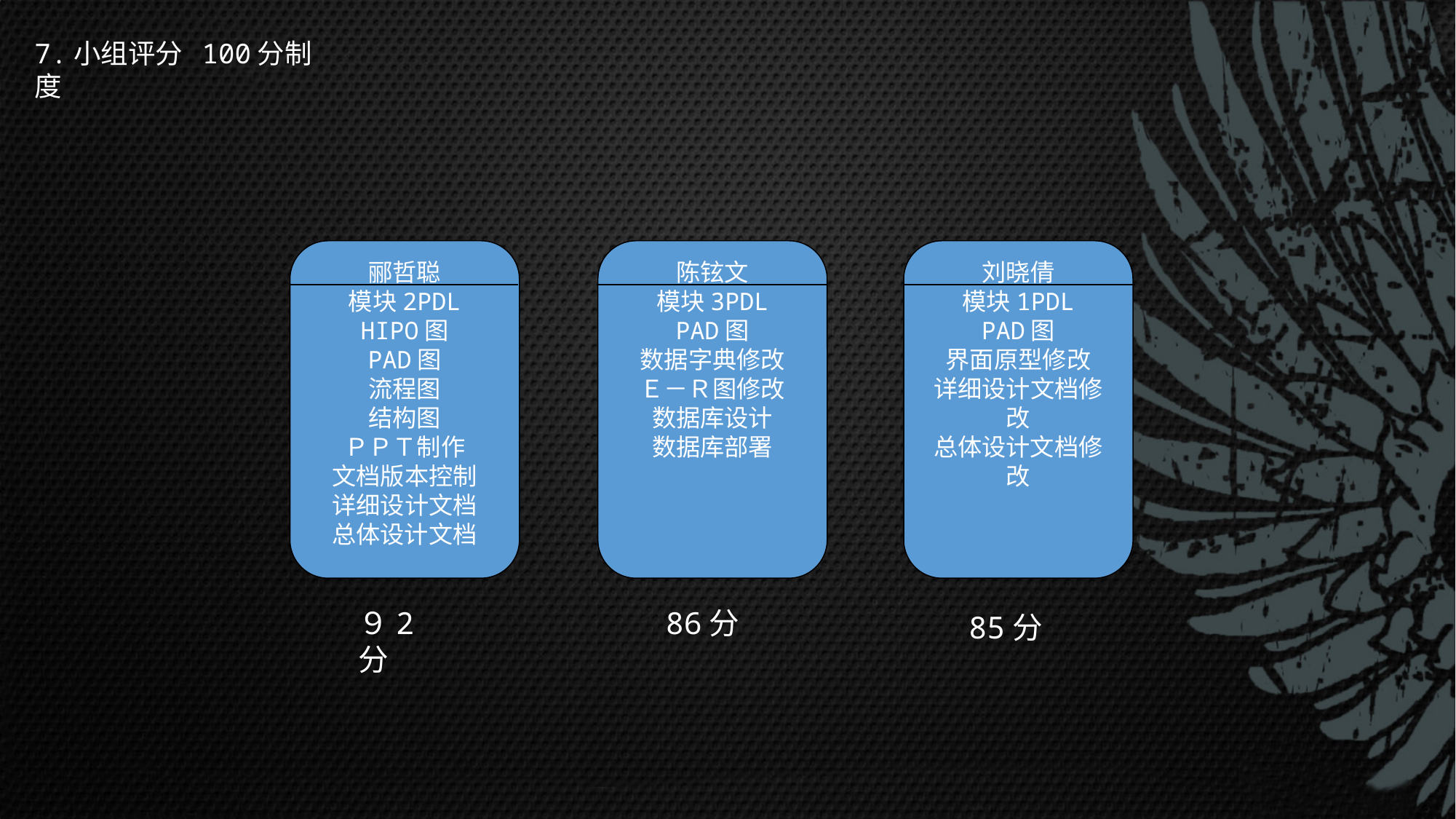

7.小组评分  100分制度
郦哲聪
模块2PDL
HIPO图
PAD图
流程图
结构图
ＰＰＴ制作
文档版本控制
详细设计文档
总体设计文档
陈铉文
模块3PDL
PAD图
数据字典修改
Ｅ－Ｒ图修改
数据库设计
数据库部署
刘晓倩
模块1PDL
PAD图
界面原型修改
详细设计文档修改
总体设计文档修改
９2分
86分
85分